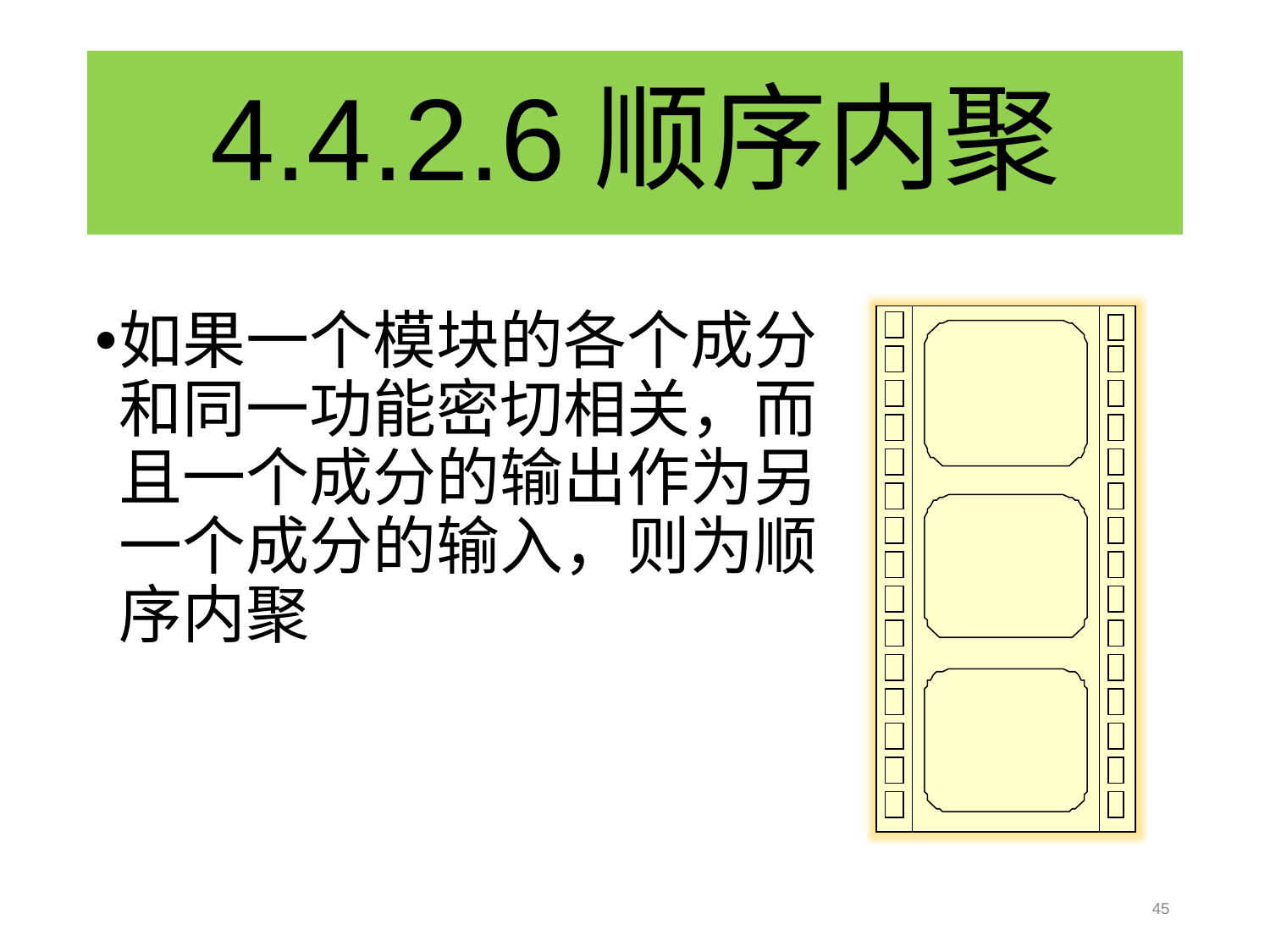

# 4.4.2.6顺序内聚
如果一个模块的各个成分和同一功能密切相关，而且一个成分的输出作为另一个成分的输入，则为顺序内聚

45